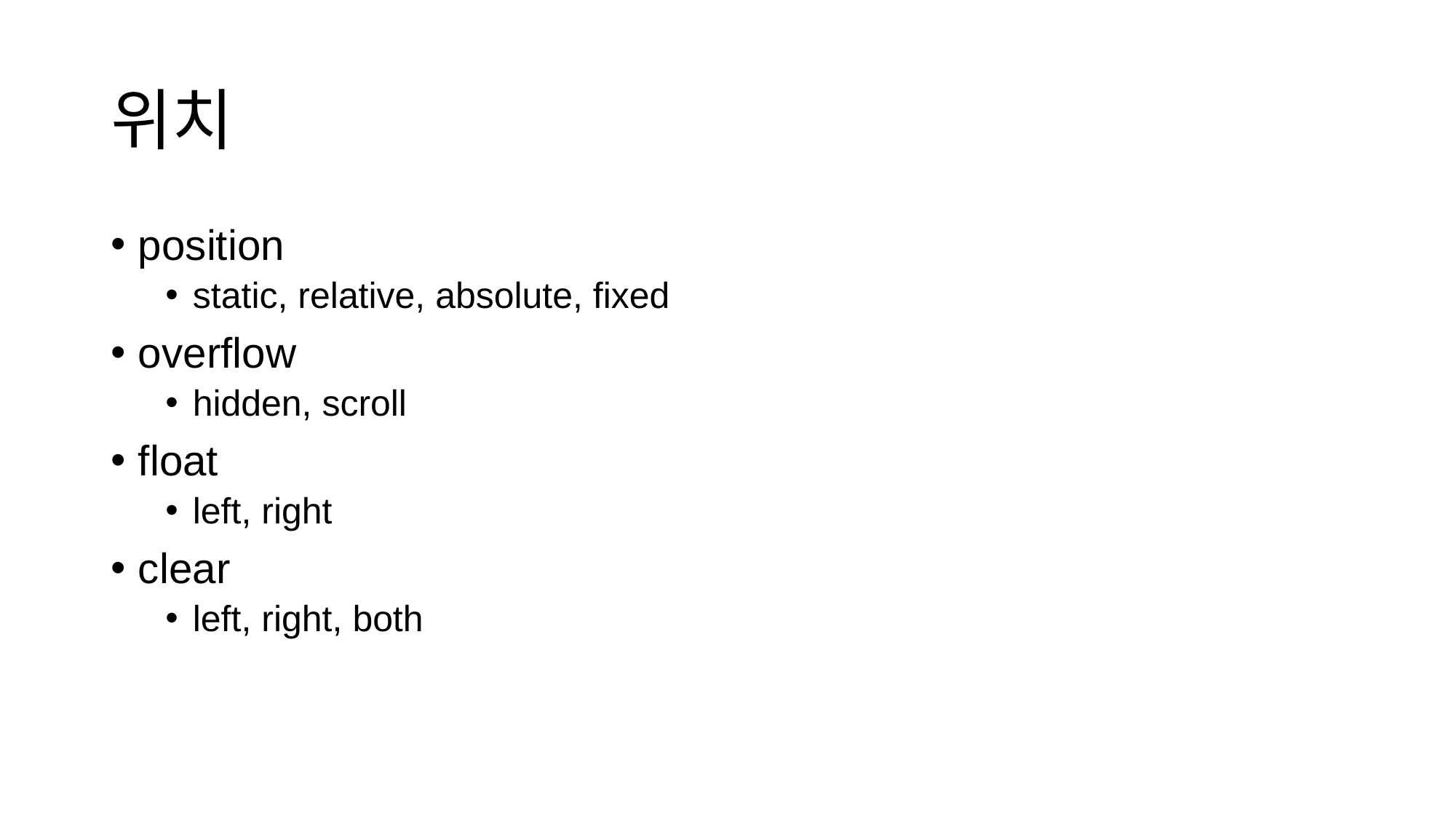

# 위치
position
static, relative, absolute, fixed
overflow
hidden, scroll
float
left, right
clear
left, right, both